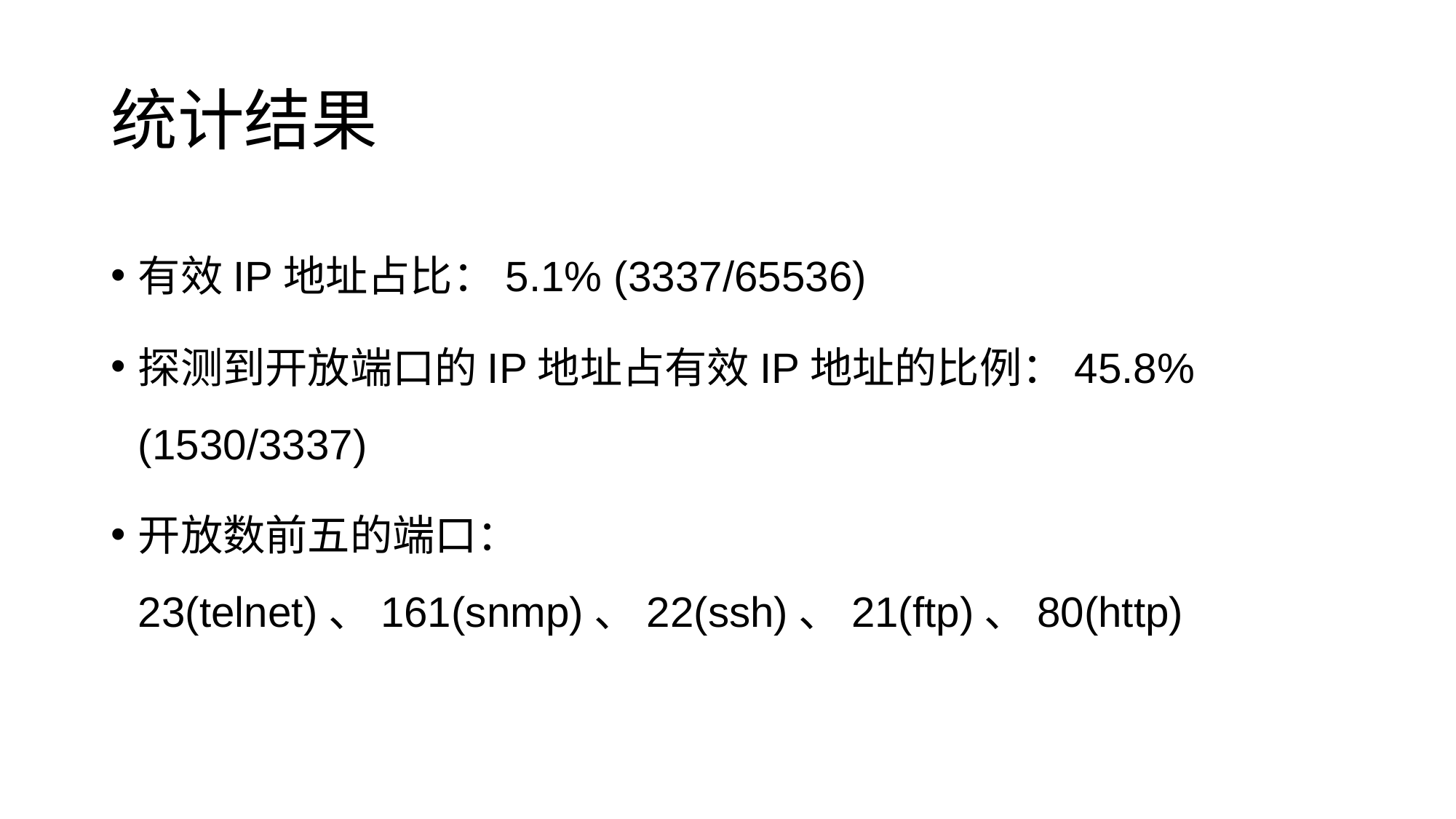

# 统计结果
有效IP地址占比：5.1% (3337/65536)
探测到开放端口的IP地址占有效IP地址的比例：45.8% (1530/3337)
开放数前五的端口：23(telnet)、161(snmp)、22(ssh)、21(ftp)、80(http)